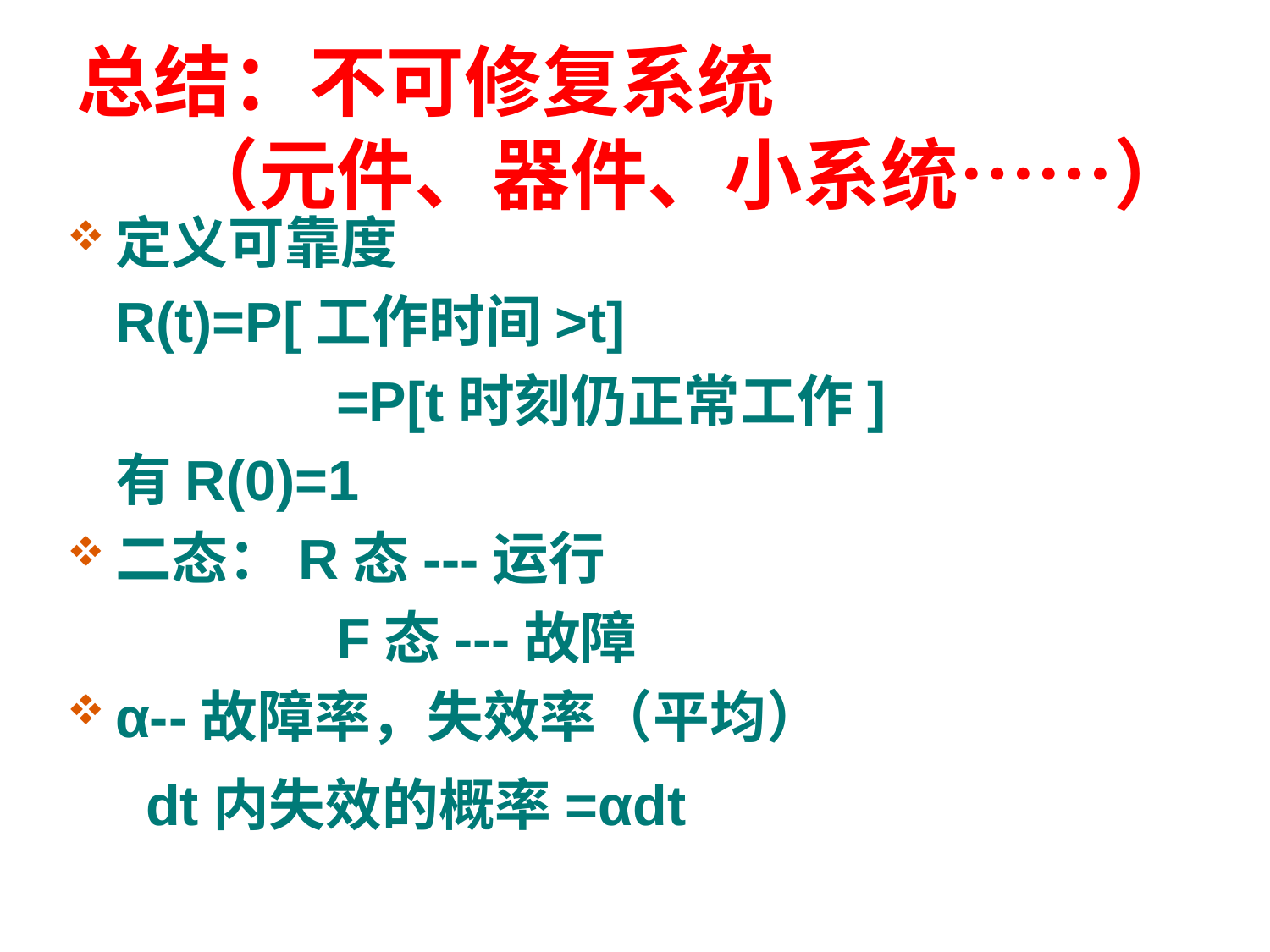

# 总结：不可修复系统 （元件、器件、小系统……）
定义可靠度
	R(t)=P[工作时间>t]
		      =P[t时刻仍正常工作]
	有R(0)=1
二态：R态---运行
		      F态---故障
α--故障率，失效率（平均）
     dt内失效的概率=αdt